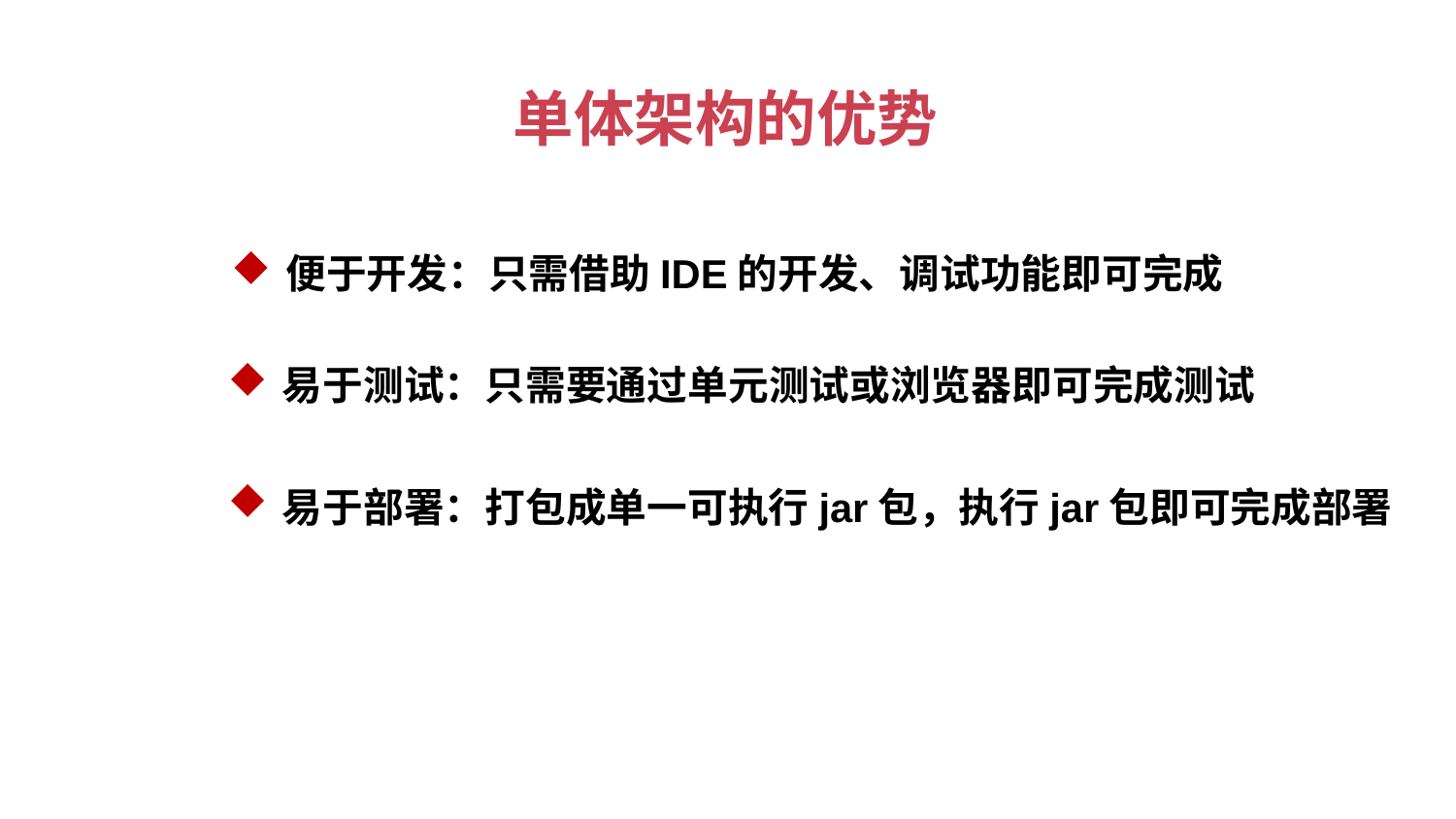

单体架构的优势
便于开发：只需借助IDE的开发、调试功能即可完成

易于测试：只需要通过单元测试或浏览器即可完成测试
易于部署：打包成单一可执行jar包，执行jar包即可完成部署